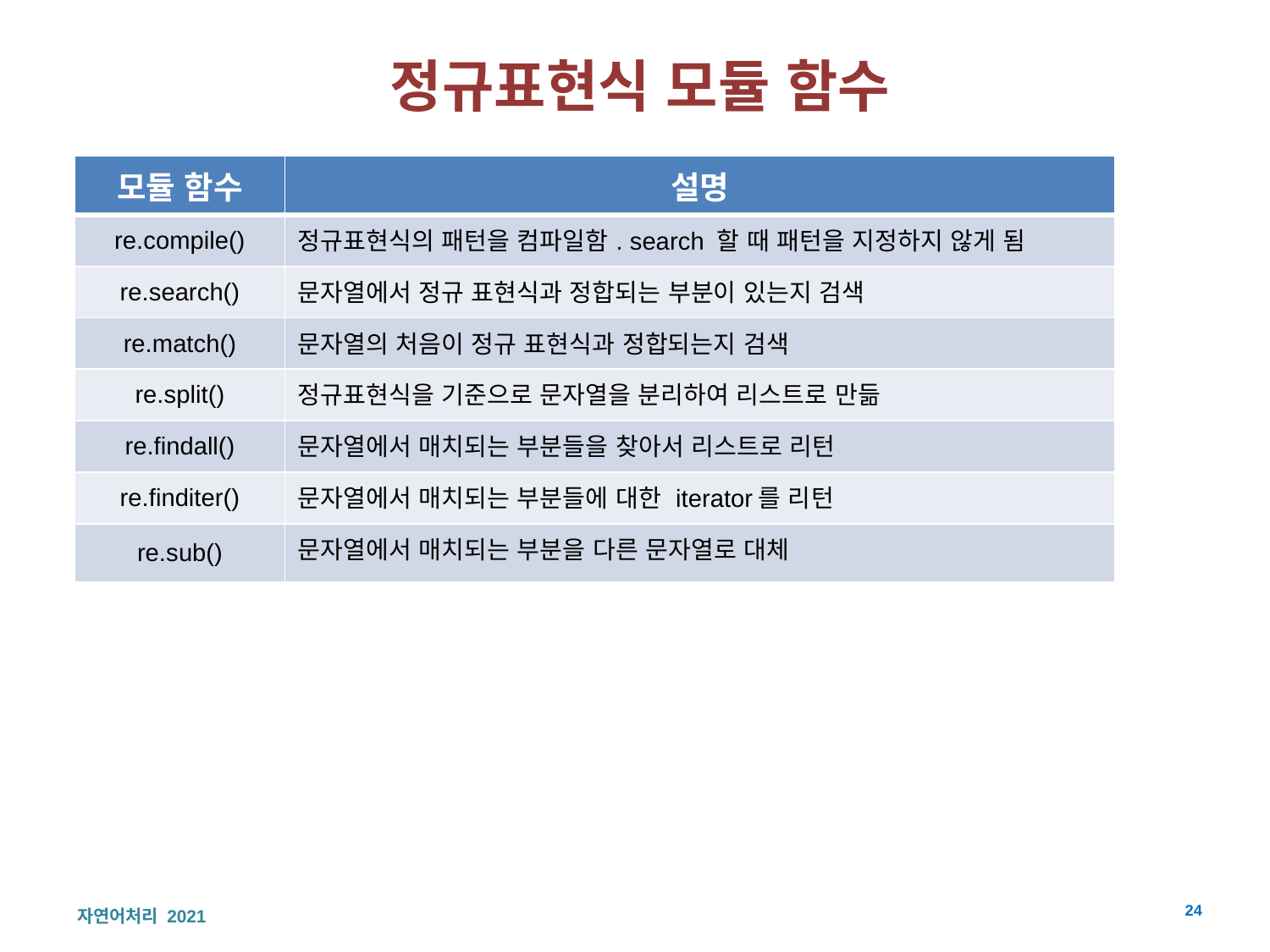

# 정규표현식 모듈 함수
| 모듈 함수 | 설명 |
| --- | --- |
| re.compile() | 정규표현식의 패턴을 컴파일함. search 할 때 패턴을 지정하지 않게 됨 |
| re.search() | 문자열에서 정규 표현식과 정합되는 부분이 있는지 검색 |
| re.match() | 문자열의 처음이 정규 표현식과 정합되는지 검색 |
| re.split() | 정규표현식을 기준으로 문자열을 분리하여 리스트로 만듦 |
| re.findall() | 문자열에서 매치되는 부분들을 찾아서 리스트로 리턴 |
| re.finditer() | 문자열에서 매치되는 부분들에 대한 iterator를 리턴 |
| re.sub() | 문자열에서 매치되는 부분을 다른 문자열로 대체 |